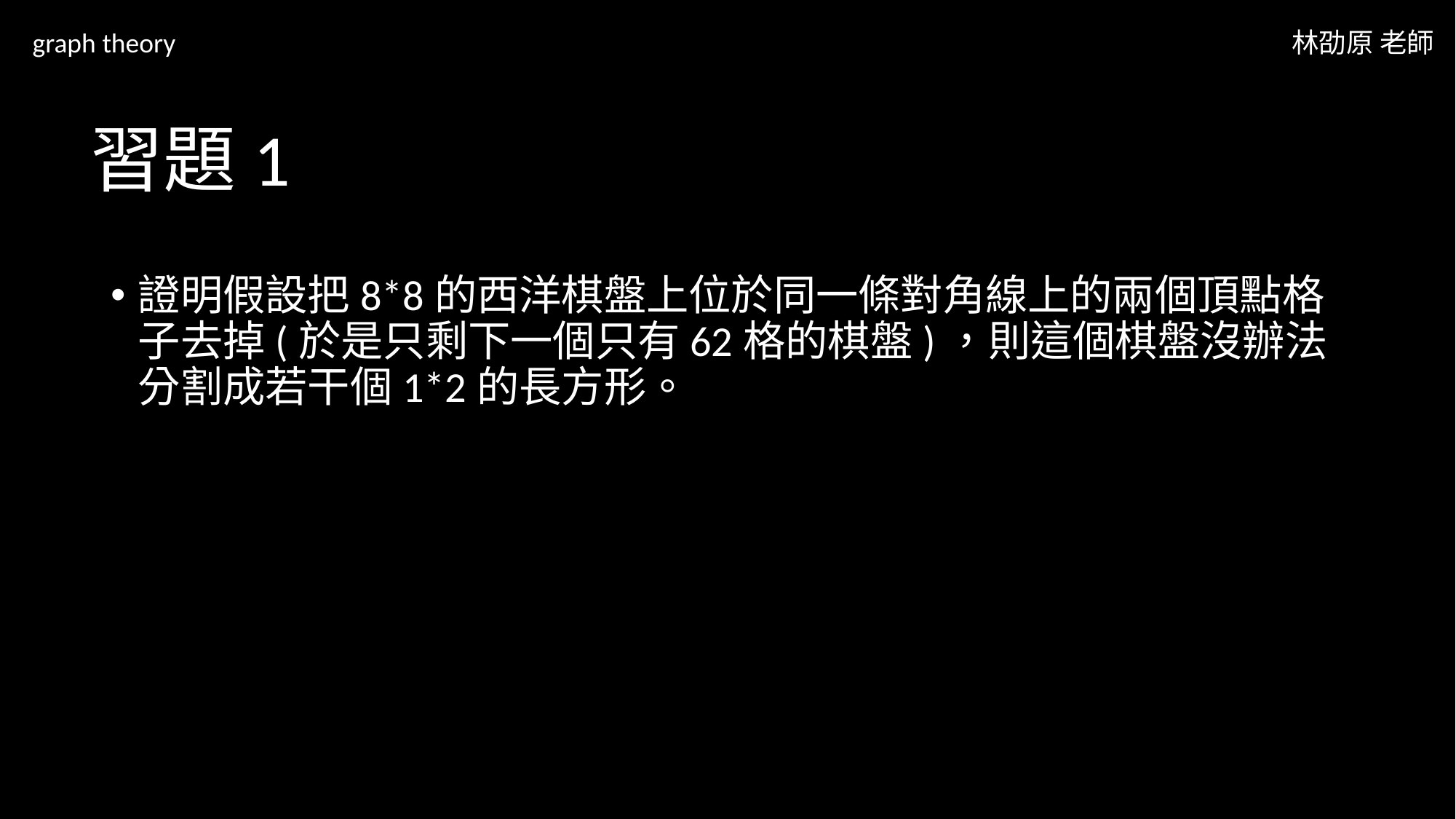

graph theory
林劭原 老師
# 習題1
證明假設把8*8的西洋棋盤上位於同一條對角線上的兩個頂點格子去掉(於是只剩下一個只有62格的棋盤)，則這個棋盤沒辦法分割成若干個1*2的長方形。